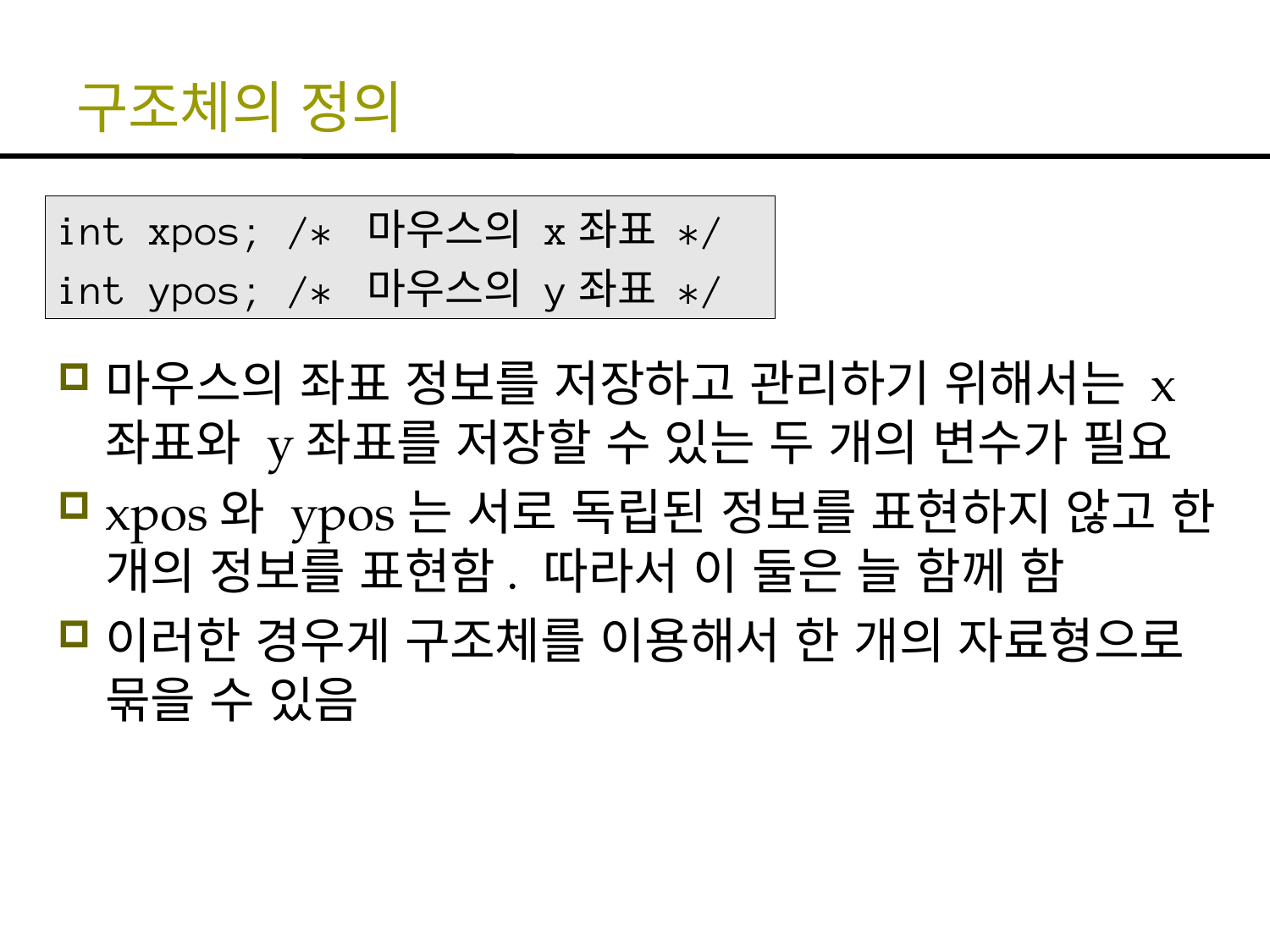

# 구조체의 정의
int xpos; /* 마우스의 x좌표 */
int ypos; /* 마우스의 y좌표 */
마우스의 좌표 정보를 저장하고 관리하기 위해서는 x좌표와 y좌표를 저장할 수 있는 두 개의 변수가 필요
xpos와 ypos는 서로 독립된 정보를 표현하지 않고 한 개의 정보를 표현함. 따라서 이 둘은 늘 함께 함
이러한 경우게 구조체를 이용해서 한 개의 자료형으로 묶을 수 있음